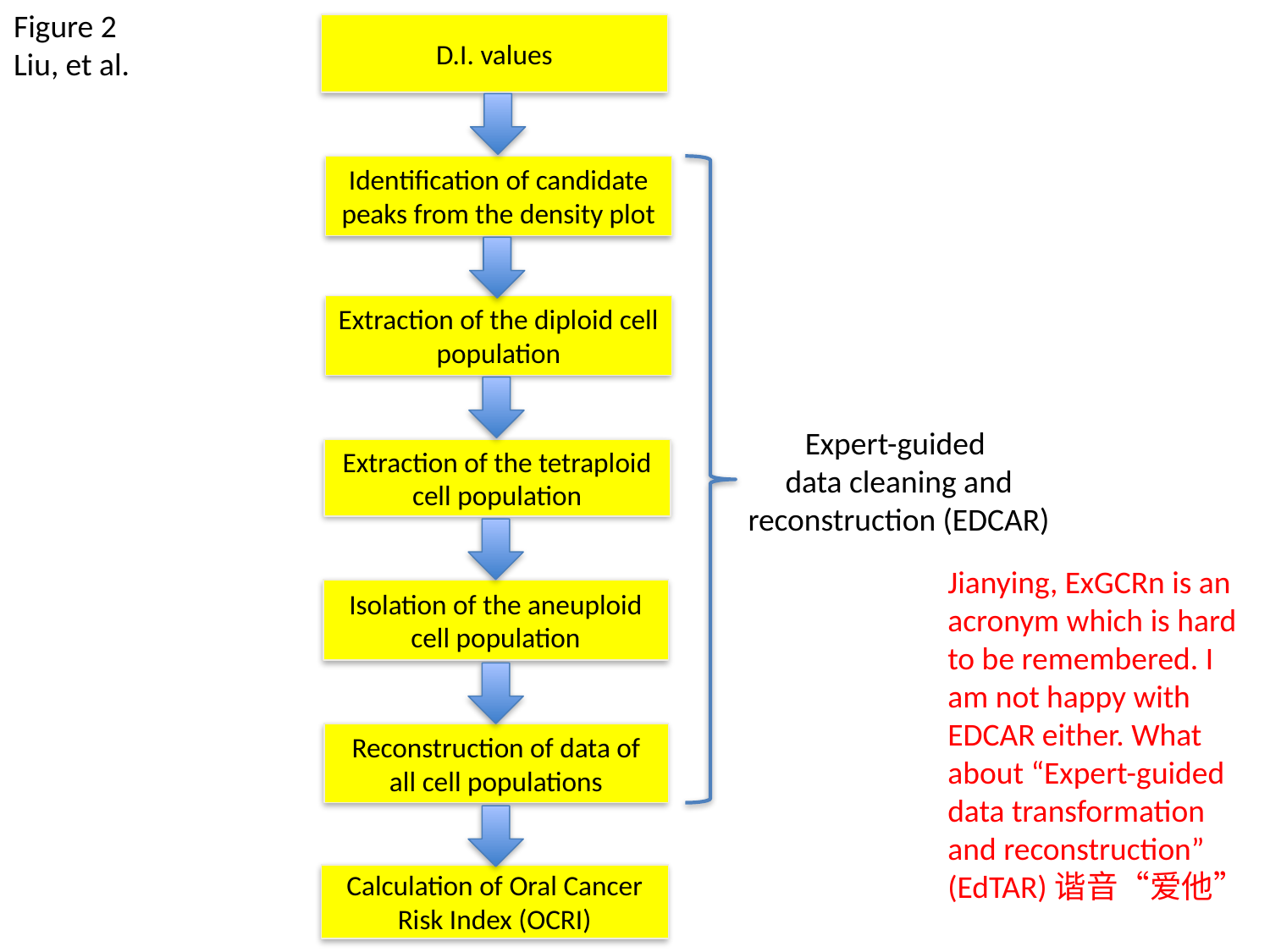

Figure 2
Liu, et al.
D.I. values

Identification of candidate peaks from the density plot

Extraction of the diploid cell population

Expert-guided
data cleaning and reconstruction (EDCAR)
Extraction of the tetraploid cell population

Jianying, ExGCRn is an acronym which is hard to be remembered. I am not happy with EDCAR either. What about “Expert-guided data transformation and reconstruction” (EdTAR)谐音“爱他”
Isolation of the aneuploid cell population

Reconstruction of data of all cell populations

Calculation of Oral Cancer Risk Index (OCRI)